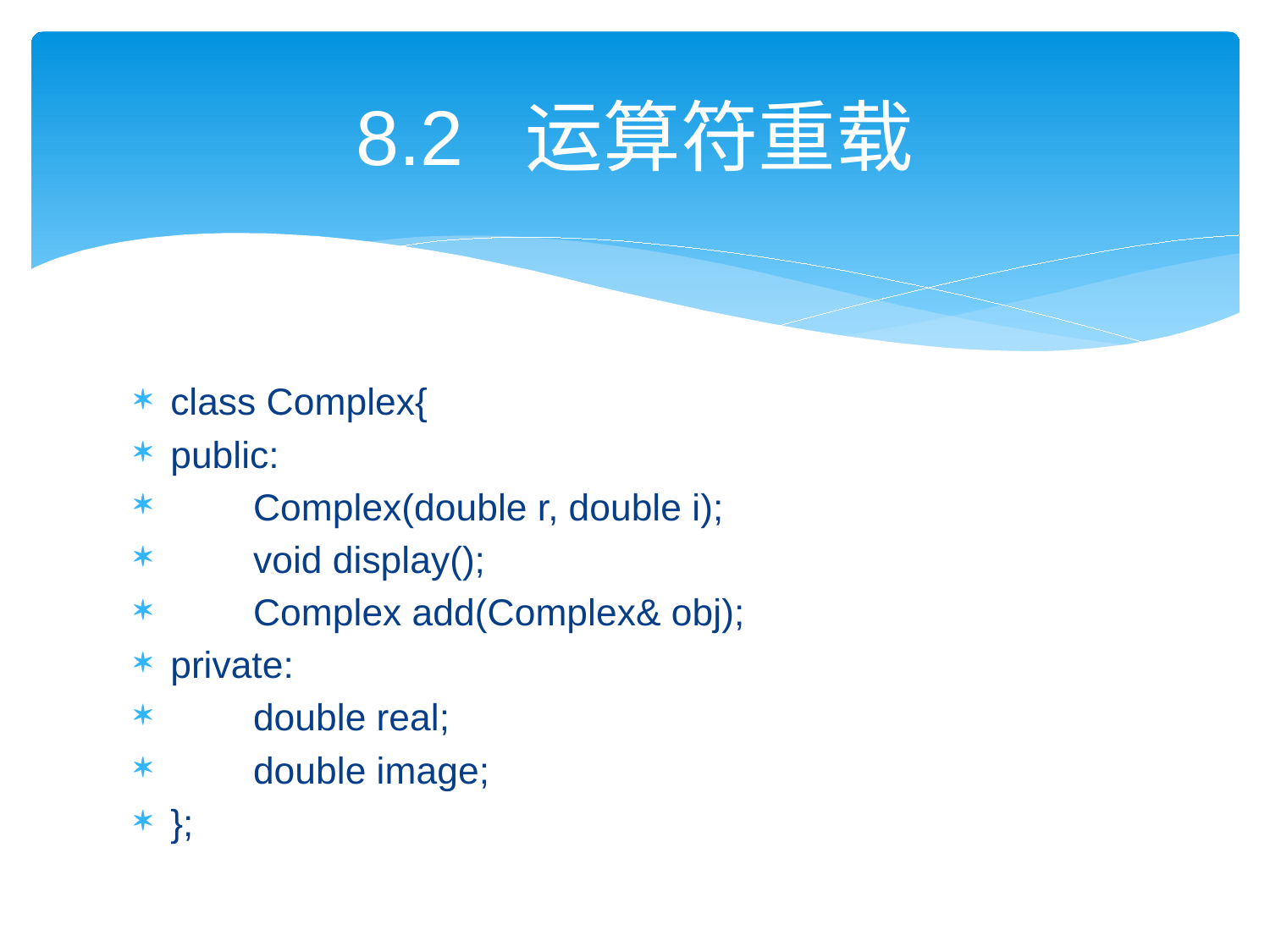

# 8.2  运算符重载
class Complex{
public:
        Complex(double r, double i);
        void display();
        Complex add(Complex& obj);
private:
        double real;
        double image;
};